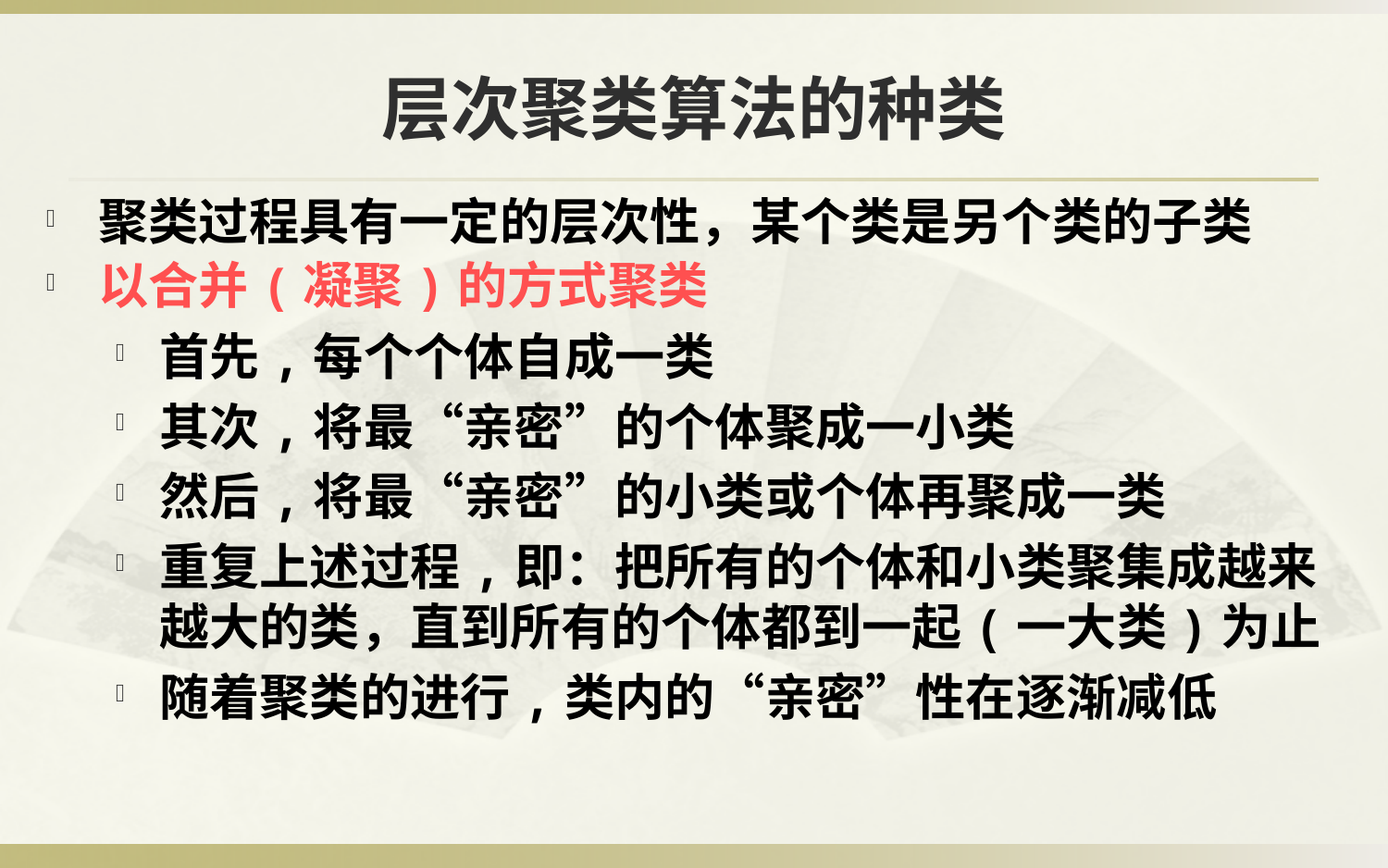

层次聚类算法的种类
聚类过程具有一定的层次性，某个类是另个类的子类
以合并(凝聚)的方式聚类
首先,每个个体自成一类
其次,将最“亲密”的个体聚成一小类
然后,将最“亲密”的小类或个体再聚成一类
重复上述过程,即：把所有的个体和小类聚集成越来越大的类，直到所有的个体都到一起(一大类)为止
随着聚类的进行,类内的“亲密”性在逐渐减低